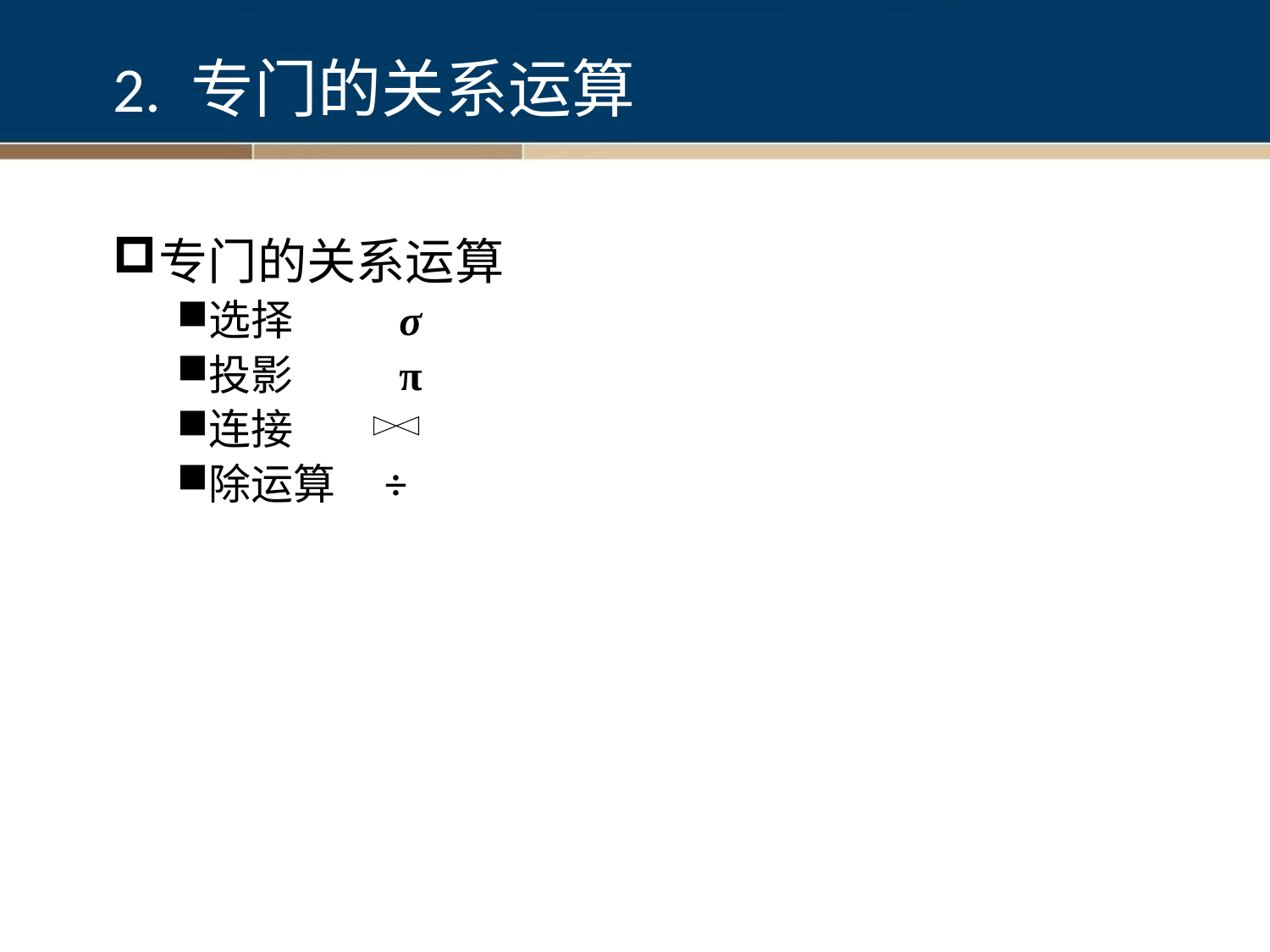

# 2. 专门的关系运算
专门的关系运算
选择          σ
投影          π
连接
除运算    ÷